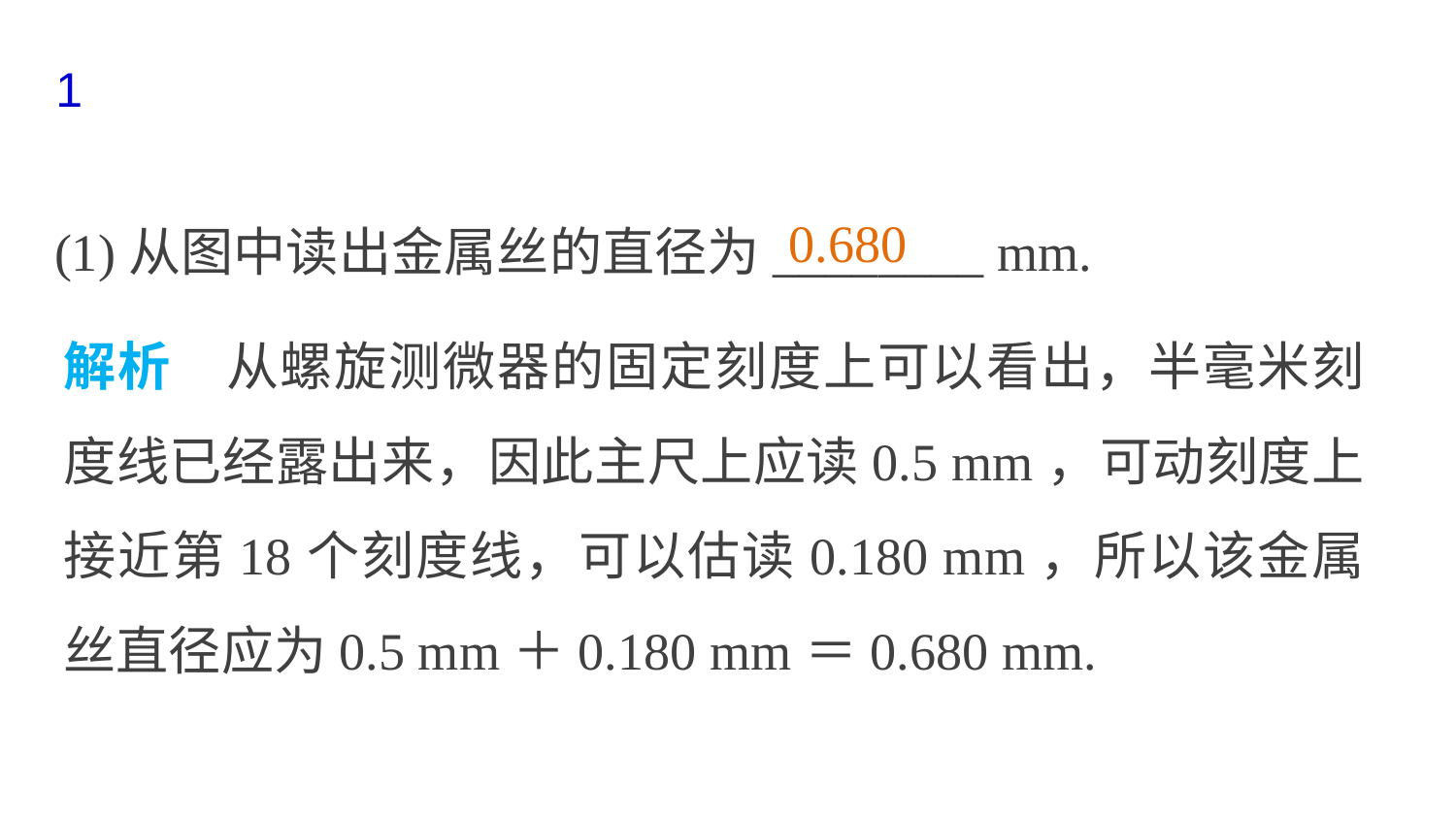

1
(1)从图中读出金属丝的直径为________ mm.
0.680
解析　从螺旋测微器的固定刻度上可以看出，半毫米刻度线已经露出来，因此主尺上应读0.5 mm，可动刻度上接近第18个刻度线，可以估读0.180 mm，所以该金属丝直径应为0.5 mm＋0.180 mm＝0.680 mm.